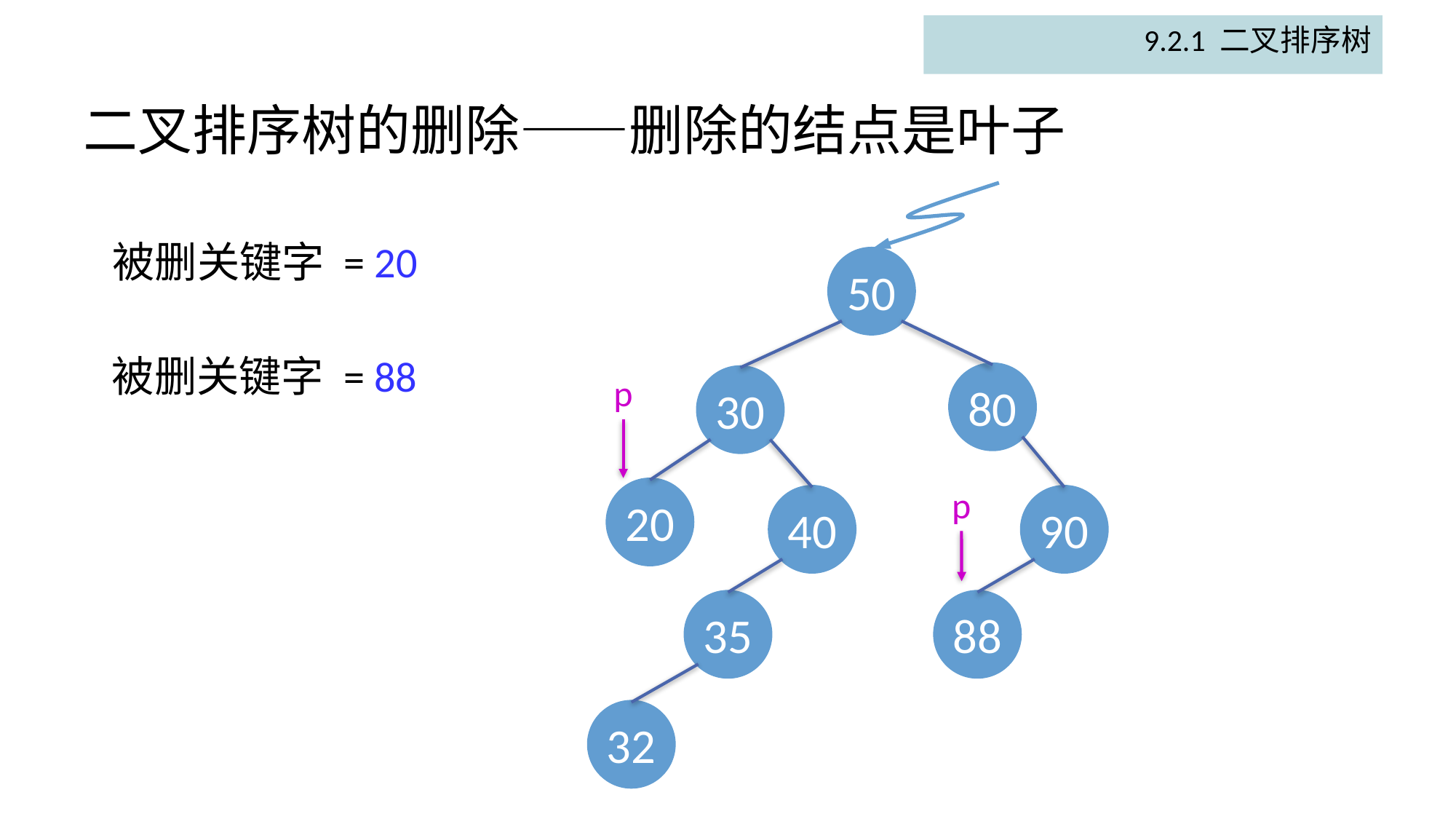

9.2.1 二叉排序树
# 二叉排序树的删除——删除的结点是叶子

50
80
30
40
90
35
32
被删关键字 = 20
被删关键字 = 88
p
20
p
88